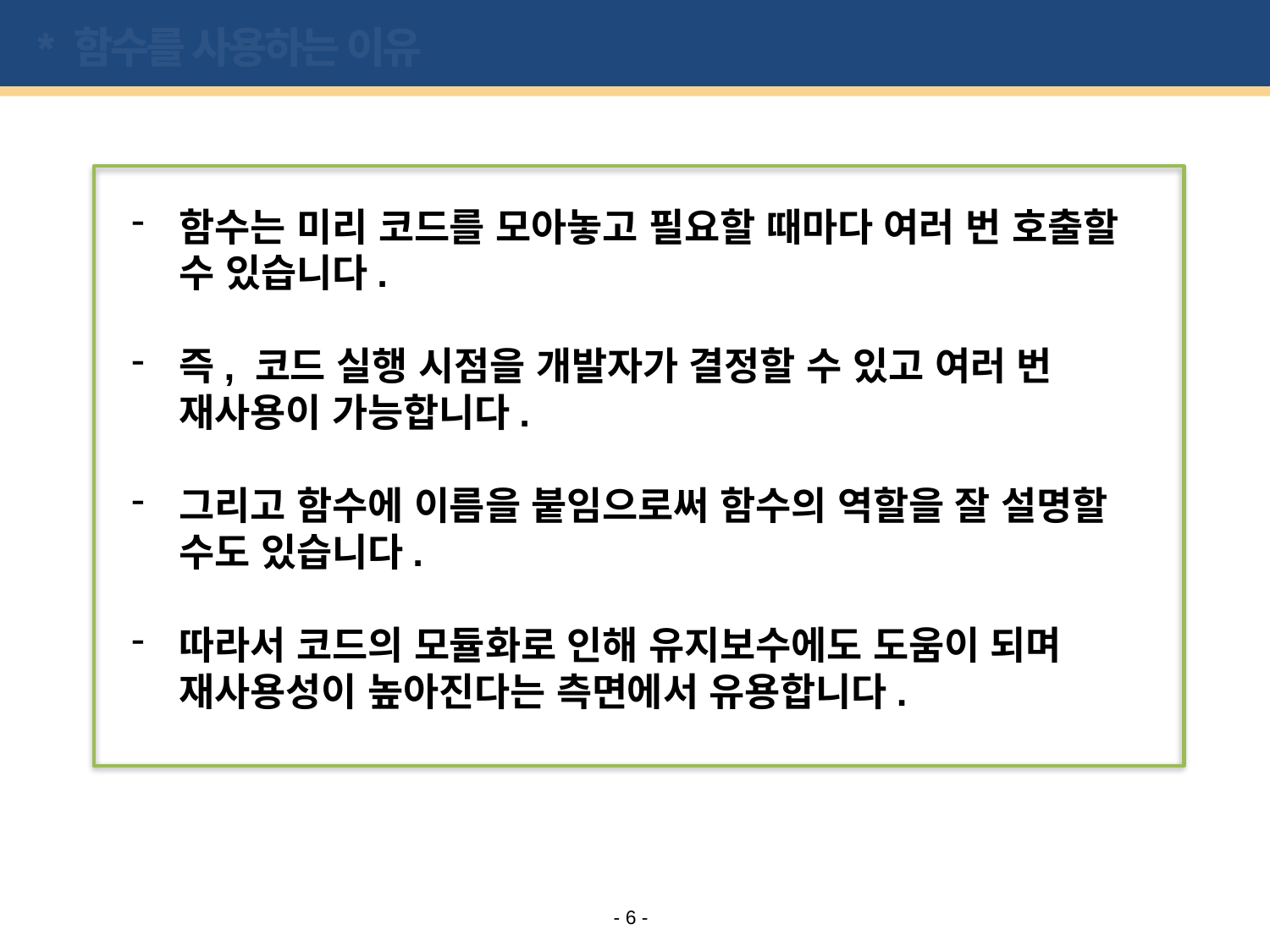

# * 함수를 사용하는 이유

함수는 미리 코드를 모아놓고 필요할 때마다 여러 번 호출할 수 있습니다.

즉, 코드 실행 시점을 개발자가 결정할 수 있고 여러 번 재사용이 가능합니다.

그리고 함수에 이름을 붙임으로써 함수의 역할을 잘 설명할 수도 있습니다.

따라서 코드의 모듈화로 인해 유지보수에도 도움이 되며 재사용성이 높아진다는 측면에서 유용합니다.